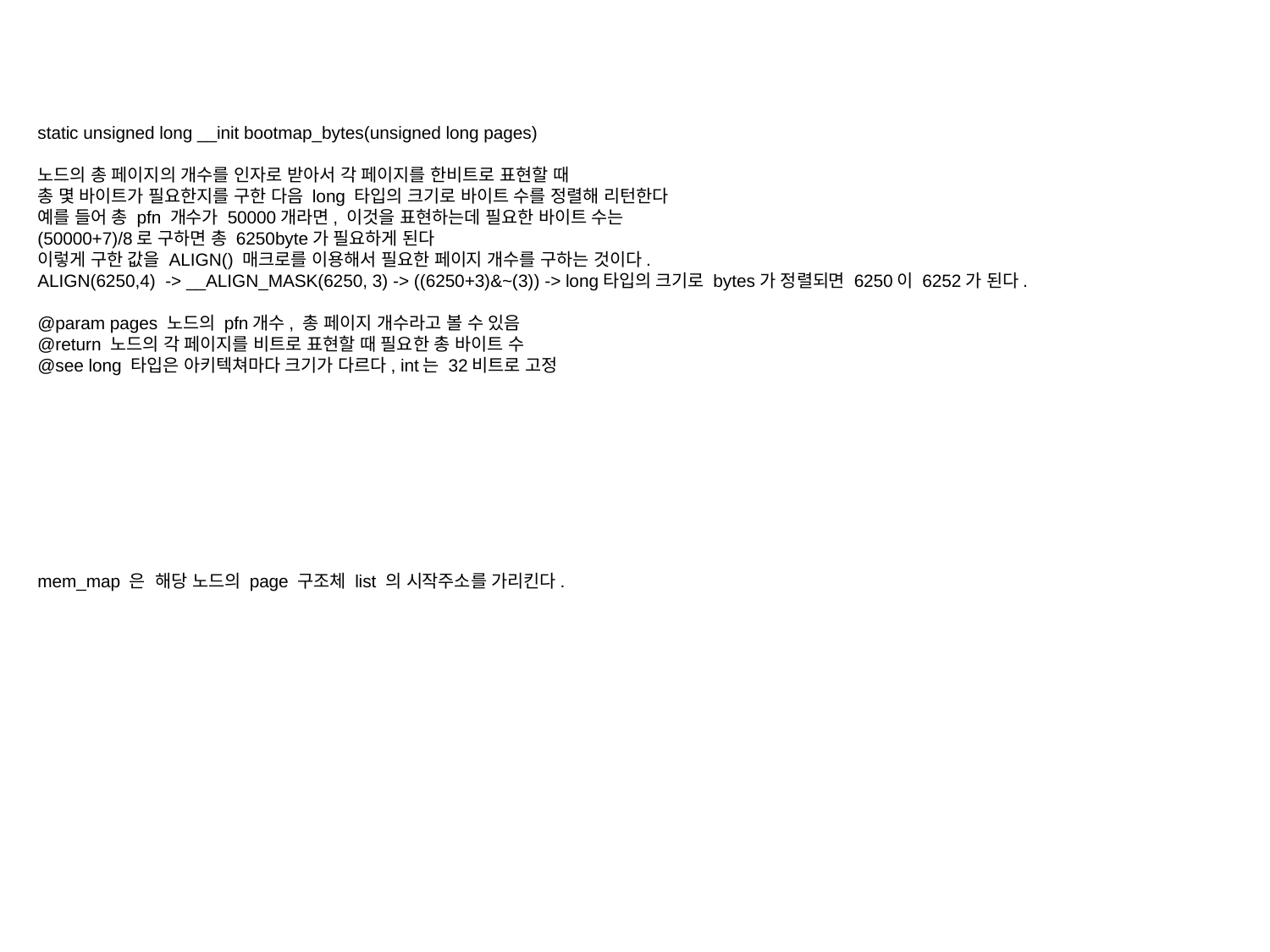

static unsigned long __init bootmap_bytes(unsigned long pages)

노드의 총 페이지의 개수를 인자로 받아서 각 페이지를 한비트로 표현할 때
총 몇 바이트가 필요한지를 구한 다음 long 타입의 크기로 바이트 수를 정렬해 리턴한다
예를 들어 총 pfn 개수가 50000개라면, 이것을 표현하는데 필요한 바이트 수는
(50000+7)/8로 구하면 총 6250byte가 필요하게 된다
이렇게 구한 값을 ALIGN() 매크로를 이용해서 필요한 페이지 개수를 구하는 것이다.
ALIGN(6250,4)  -> __ALIGN_MASK(6250, 3) -> ((6250+3)&~(3)) -> long타입의 크기로 bytes가 정렬되면 6250이 6252가 된다.

@param pages 노드의 pfn개수, 총 페이지 개수라고 볼 수 있음
@return 노드의 각 페이지를 비트로 표현할 때 필요한 총 바이트 수
@see long 타입은 아키텍쳐마다 크기가 다르다, int는 32비트로 고정
mem_map 은  해당 노드의 page 구조체 list 의 시작주소를 가리킨다.